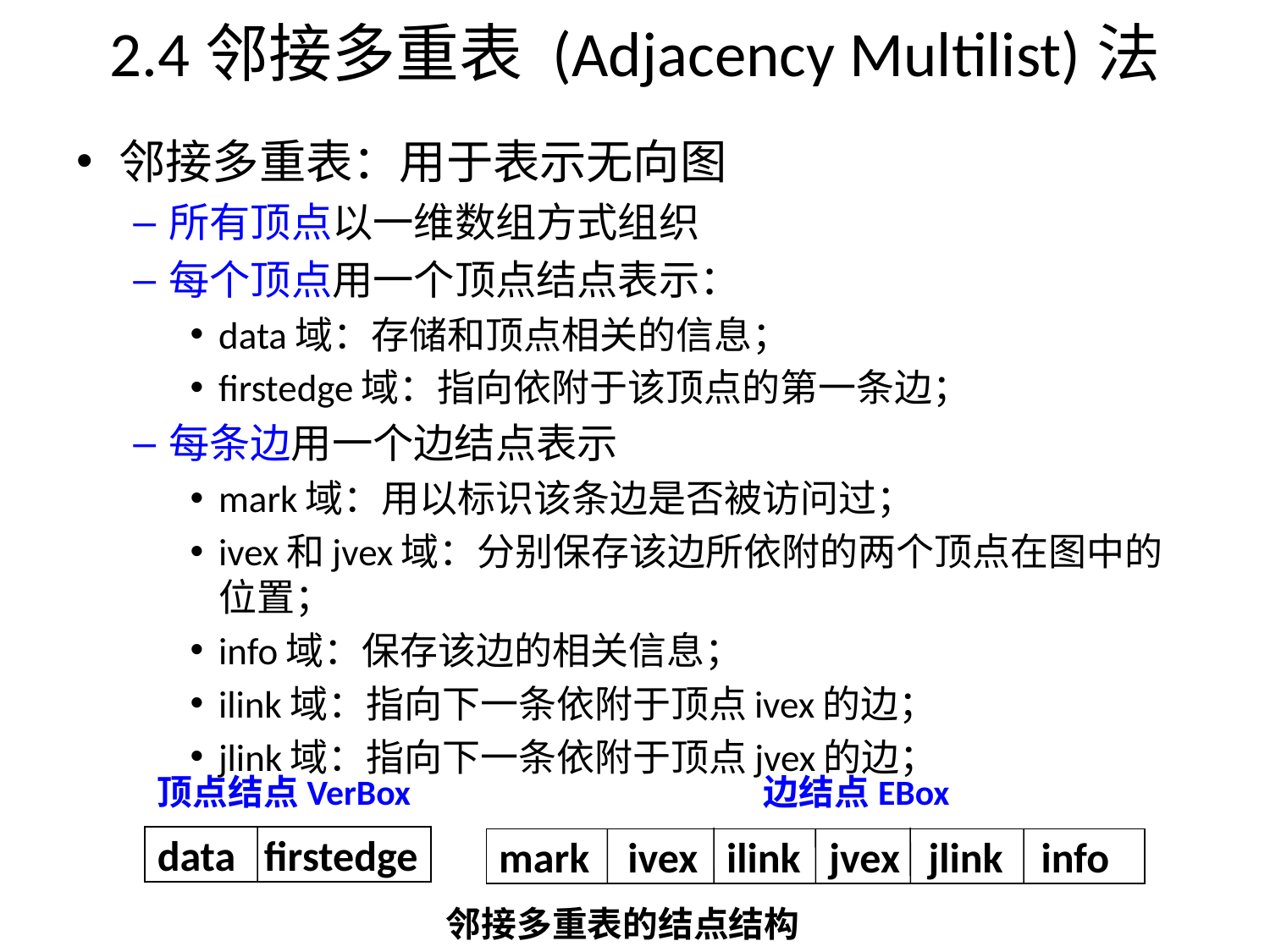

# 2.4邻接多重表 (Adjacency Multilist)法
邻接多重表：用于表示无向图
所有顶点以一维数组方式组织
每个顶点用一个顶点结点表示：
data域：存储和顶点相关的信息；
firstedge域：指向依附于该顶点的第一条边；
每条边用一个边结点表示
mark域：用以标识该条边是否被访问过；
ivex和jvex域：分别保存该边所依附的两个顶点在图中的位置；
info域：保存该边的相关信息；
ilink域：指向下一条依附于顶点ivex的边；
jlink域：指向下一条依附于顶点jvex的边；

顶点结点VerBox
边结点EBox
data   firstedge

mark    ivex   ilink   jvex   jlink    info

邻接多重表的结点结构